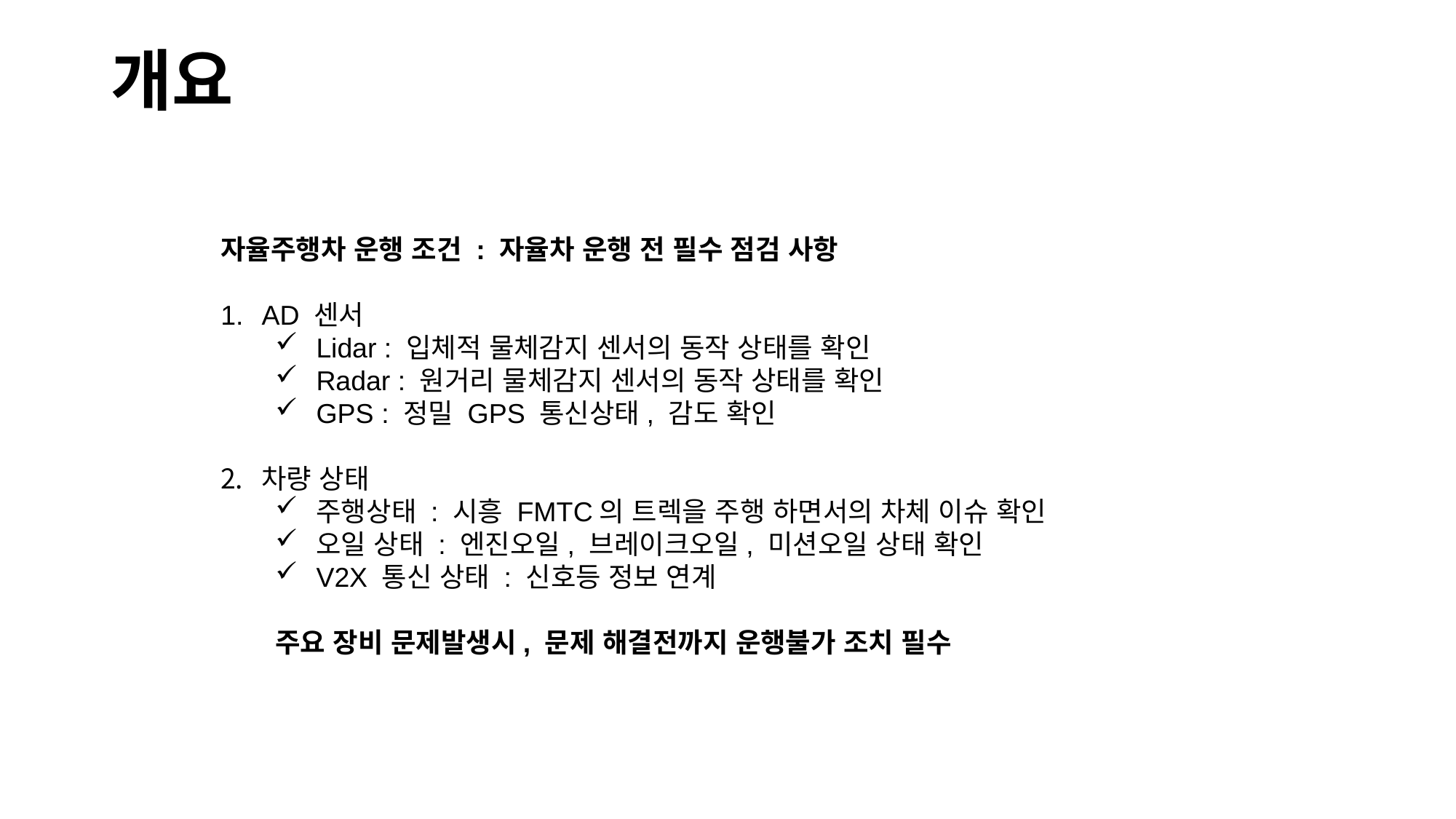

# 개요
자율주행차 운행 조건 : 자율차 운행 전 필수 점검 사항

AD 센서
Lidar : 입체적 물체감지 센서의 동작 상태를 확인
Radar : 원거리 물체감지 센서의 동작 상태를 확인
GPS : 정밀 GPS 통신상태, 감도 확인

차량 상태
주행상태 : 시흥 FMTC의 트렉을 주행 하면서의 차체 이슈 확인
오일 상태 : 엔진오일, 브레이크오일, 미션오일 상태 확인
V2X 통신 상태 : 신호등 정보 연계

주요 장비 문제발생시, 문제 해결전까지 운행불가 조치 필수